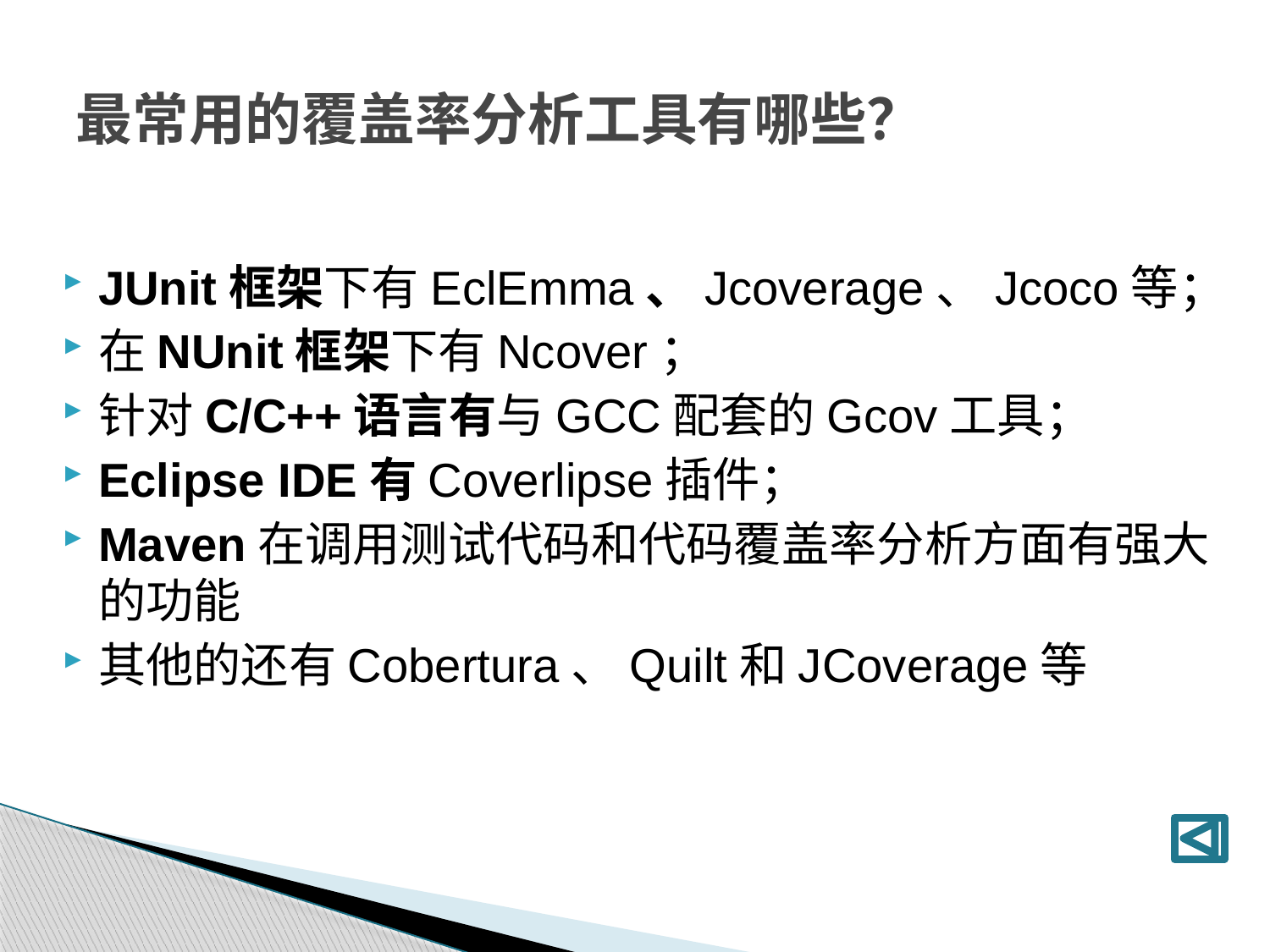

# 最常用的覆盖率分析工具有哪些？
JUnit框架下有EclEmma、Jcoverage、Jcoco等；
在NUnit框架下有Ncover；
针对C/C++语言有与GCC配套的Gcov工具；
Eclipse IDE有Coverlipse插件；
Maven在调用测试代码和代码覆盖率分析方面有强大的功能
其他的还有Cobertura、Quilt和JCoverage等